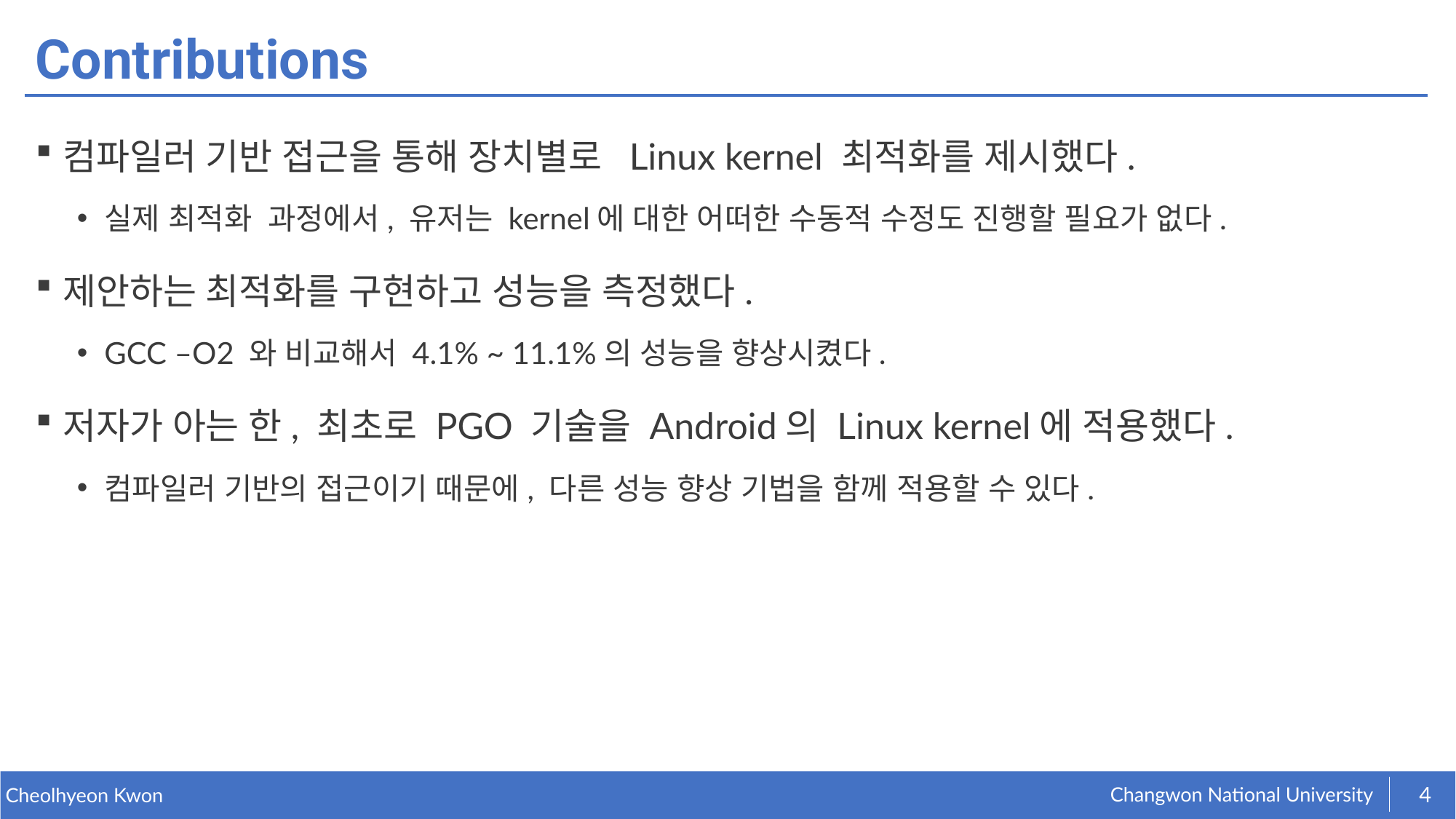

# Contributions
컴파일러 기반 접근을 통해 장치별로  Linux kernel 최적화를 제시했다.
실제 최적화  과정에서, 유저는 kernel에 대한 어떠한 수동적 수정도 진행할 필요가 없다.
제안하는 최적화를 구현하고 성능을 측정했다.
GCC –O2 와 비교해서 4.1% ~ 11.1%의 성능을 향상시켰다.
저자가 아는 한, 최초로 PGO 기술을 Android의 Linux kernel에 적용했다.
컴파일러 기반의 접근이기 때문에, 다른 성능 향상 기법을 함께 적용할 수 있다.

4